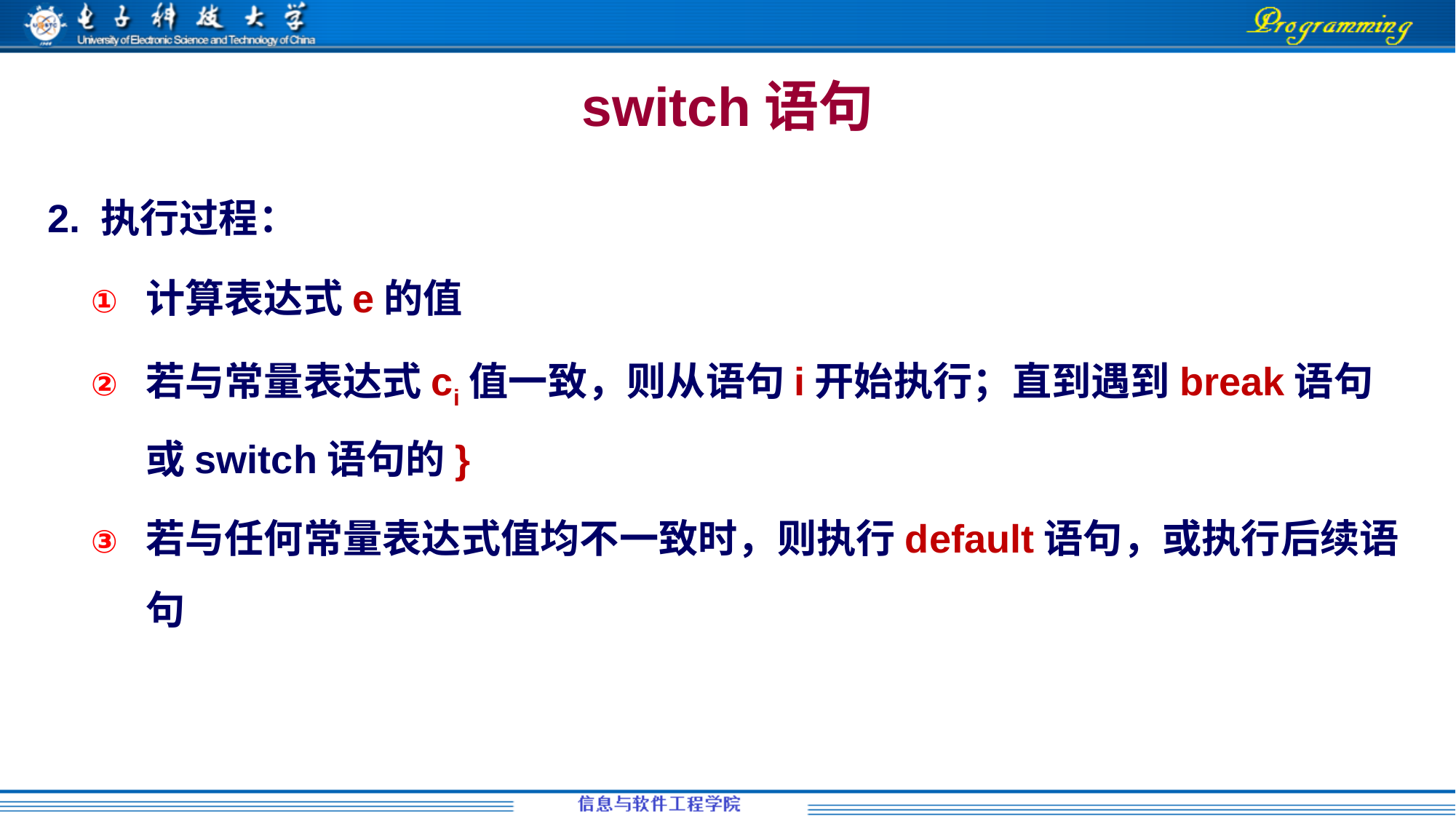

# switch语句
2. 执行过程：
计算表达式e的值
若与常量表达式ci值一致，则从语句i开始执行；直到遇到break语句或switch语句的}
若与任何常量表达式值均不一致时，则执行default语句，或执行后续语句